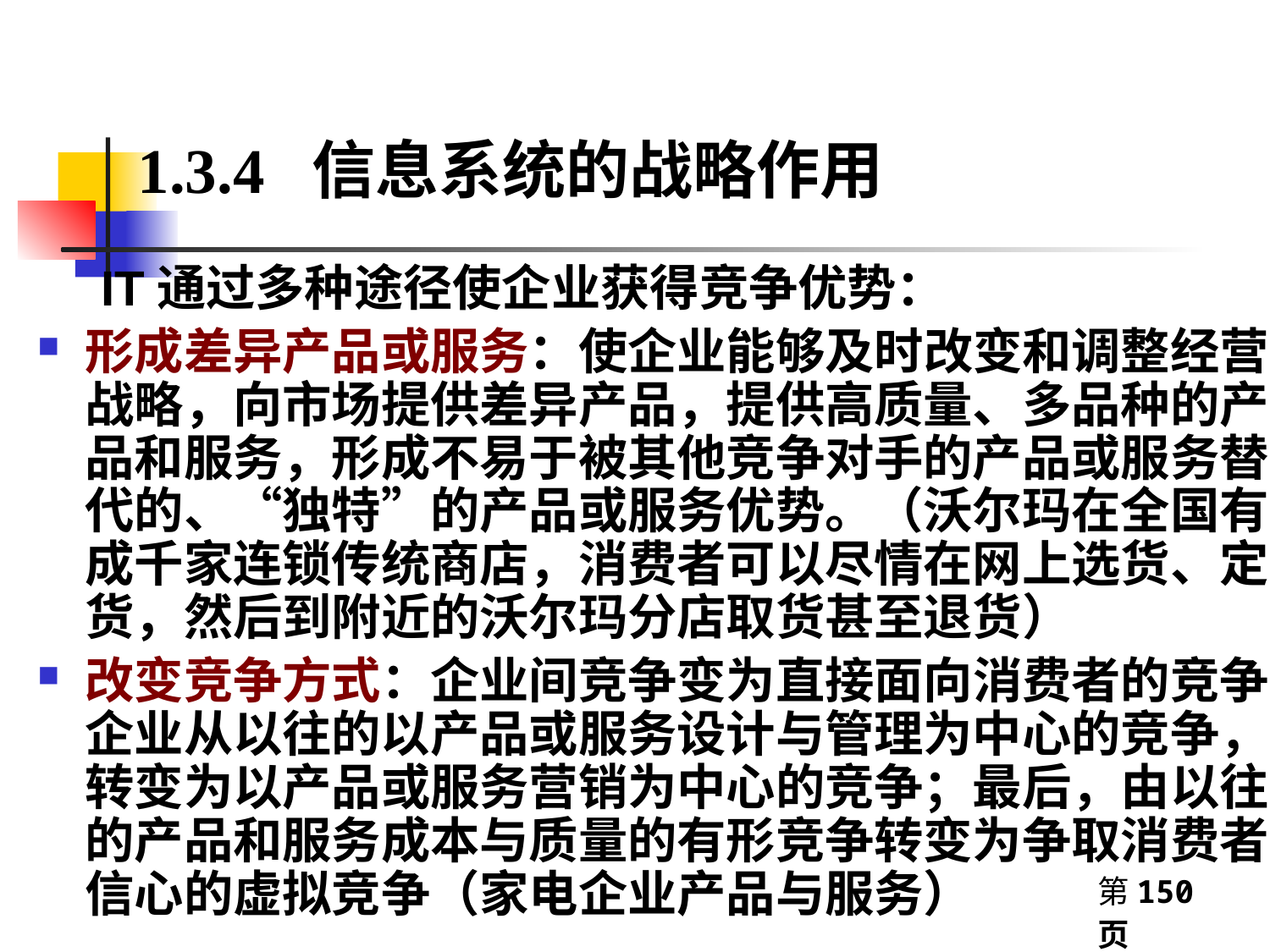

# 1.3.4  信息系统的战略作用

IT通过多种途径使企业获得竞争优势：
形成差异产品或服务：使企业能够及时改变和调整经营战略，向市场提供差异产品，提供高质量、多品种的产品和服务，形成不易于被其他竞争对手的产品或服务替代的、“独特”的产品或服务优势。（沃尔玛在全国有成千家连锁传统商店，消费者可以尽情在网上选货、定货，然后到附近的沃尔玛分店取货甚至退货）
改变竞争方式：企业间竞争变为直接面向消费者的竞争；企业从以往的以产品或服务设计与管理为中心的竞争，转变为以产品或服务营销为中心的竞争；最后，由以往的产品和服务成本与质量的有形竞争转变为争取消费者信心的虚拟竞争（家电企业产品与服务）